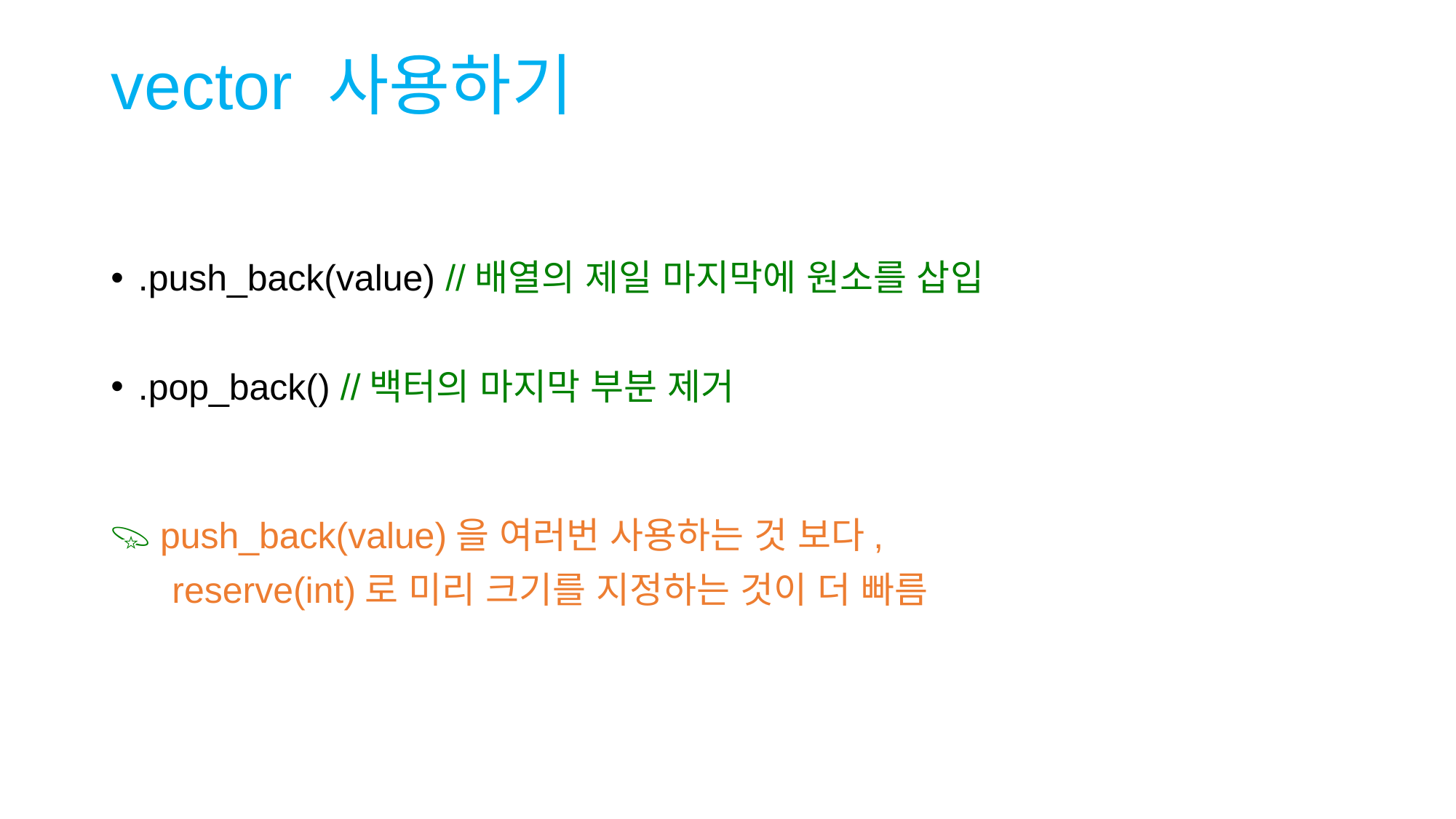

# vector 사용하기

.push_back(value) //배열의 제일 마지막에 원소를 삽입

.pop_back() //백터의 마지막 부분 제거

💫 push_back(value)을 여러번 사용하는 것 보다,
      reserve(int)로 미리 크기를 지정하는 것이 더 빠름